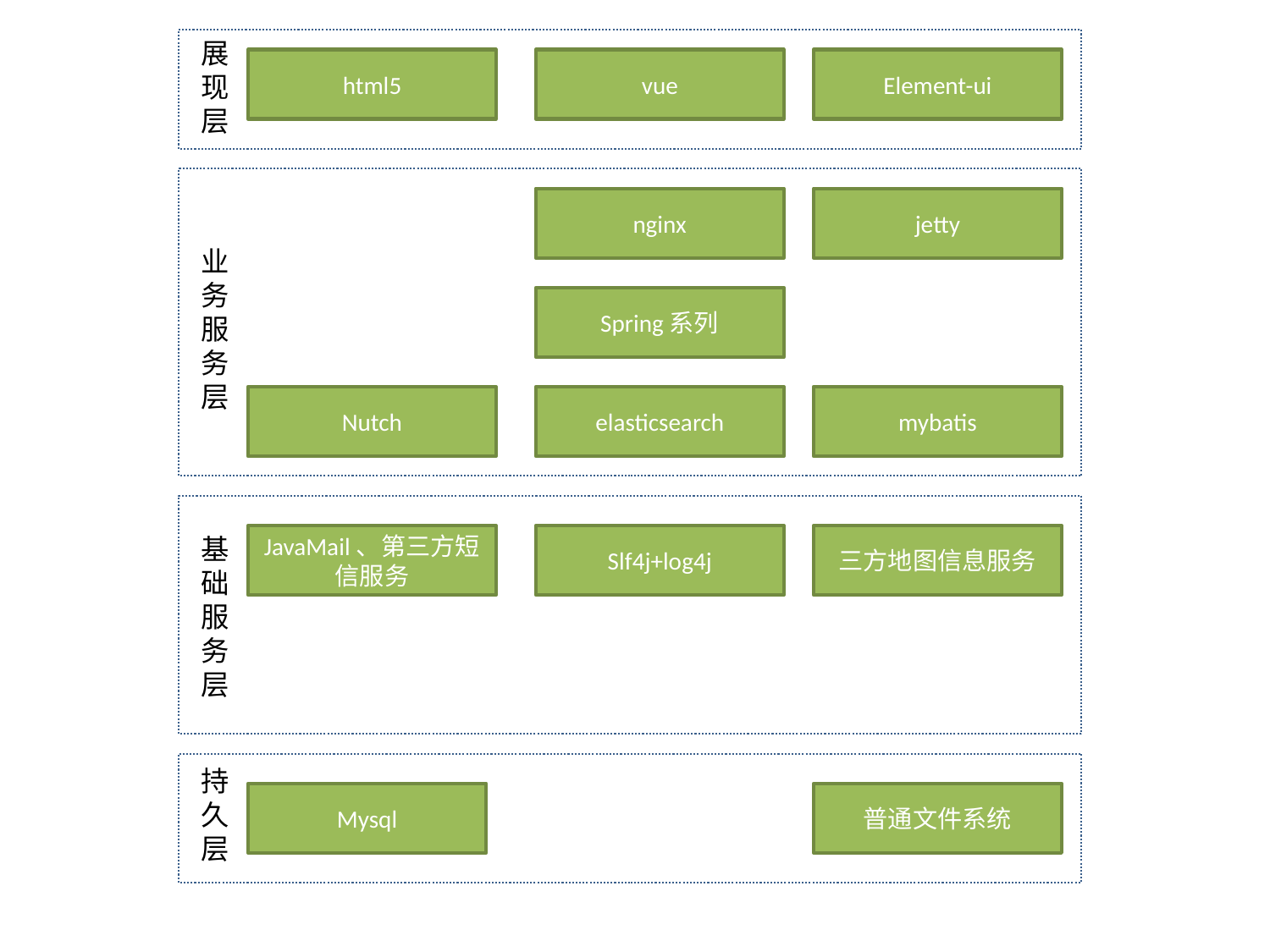

展现层
html5
vue
Element-ui

nginx
jetty
业务
服务层
Spring系列
Nutch
elasticsearch
mybatis

基础服务层
JavaMail、第三方短信服务
Slf4j+log4j
三方地图信息服务

持久层
Mysql
普通文件系统